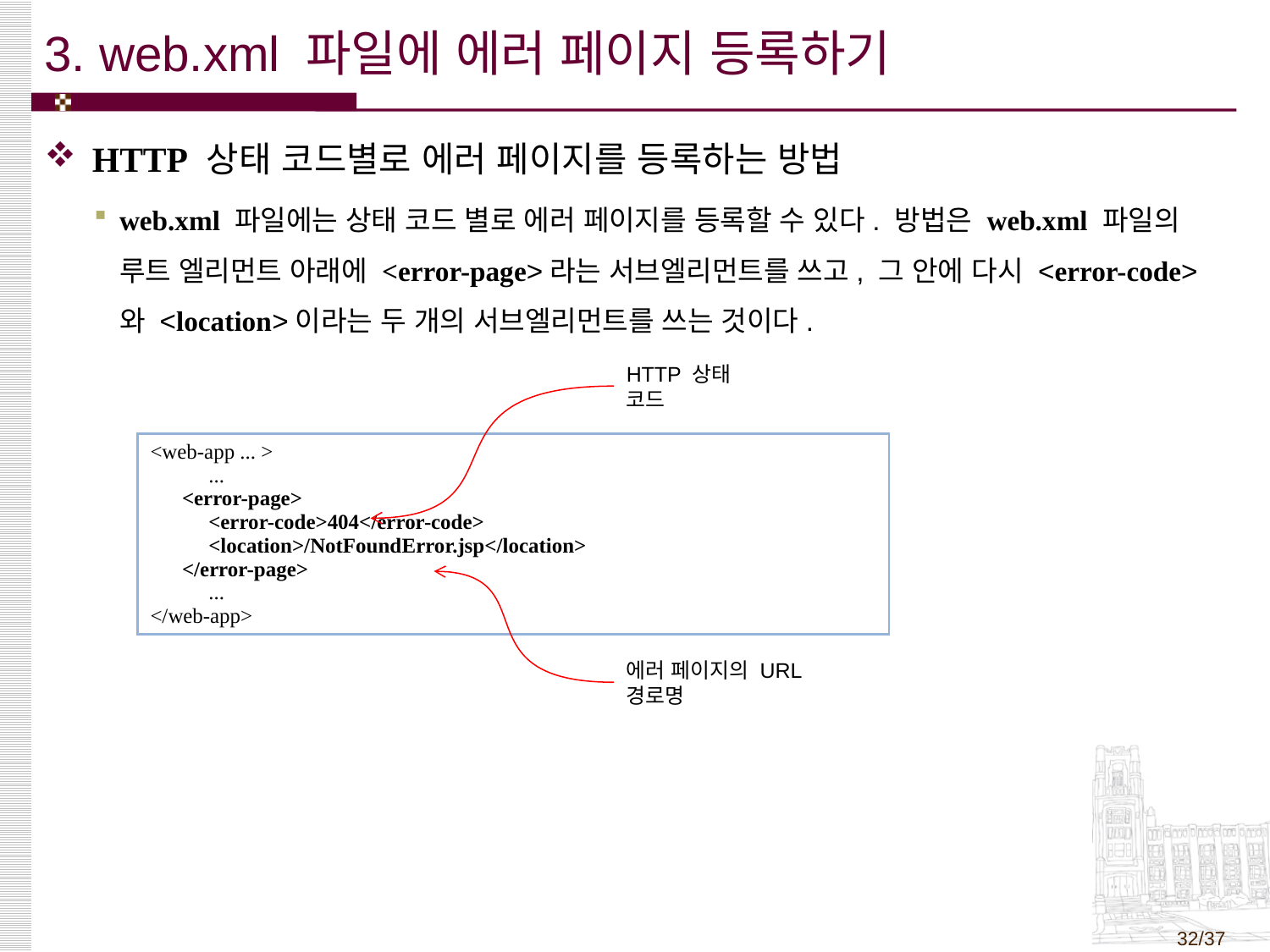

# 3. web.xml 파일에 에러 페이지 등록하기
HTTP 상태 코드별로 에러 페이지를 등록하는 방법
web.xml 파일에는 상태 코드 별로 에러 페이지를 등록할 수 있다. 방법은 web.xml 파일의 루트 엘리먼트 아래에 <error-page>라는 서브엘리먼트를 쓰고, 그 안에 다시 <error-code>와 <location>이라는 두 개의 서브엘리먼트를 쓰는 것이다.

HTTP 상태 코드
| <web-app ... > ... <error-page> <error-code>404</error-code> <location>/NotFoundError.jsp</location> </error-page> ... </web-app> |
| --- |
에러 페이지의 URL 경로명